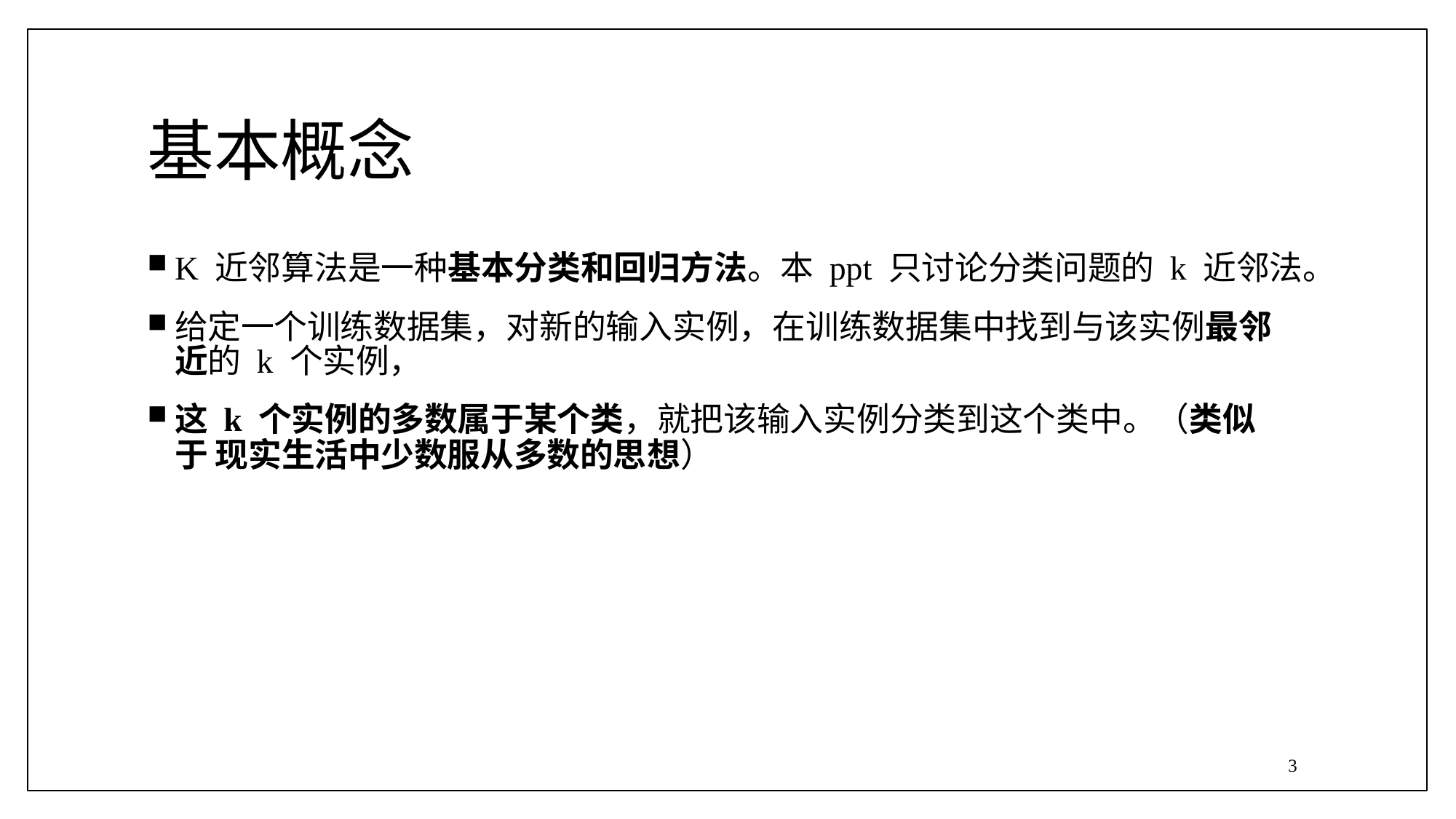

# 基本概念
K 近邻算法是一种基本分类和回归方法。本 ppt 只讨论分类问题的 k 近邻法。
给定一个训练数据集，对新的输入实例，在训练数据集中找到与该实例最邻 近的 k 个实例，
这 k 个实例的多数属于某个类，就把该输入实例分类到这个类中。（类似于 现实生活中少数服从多数的思想）
3